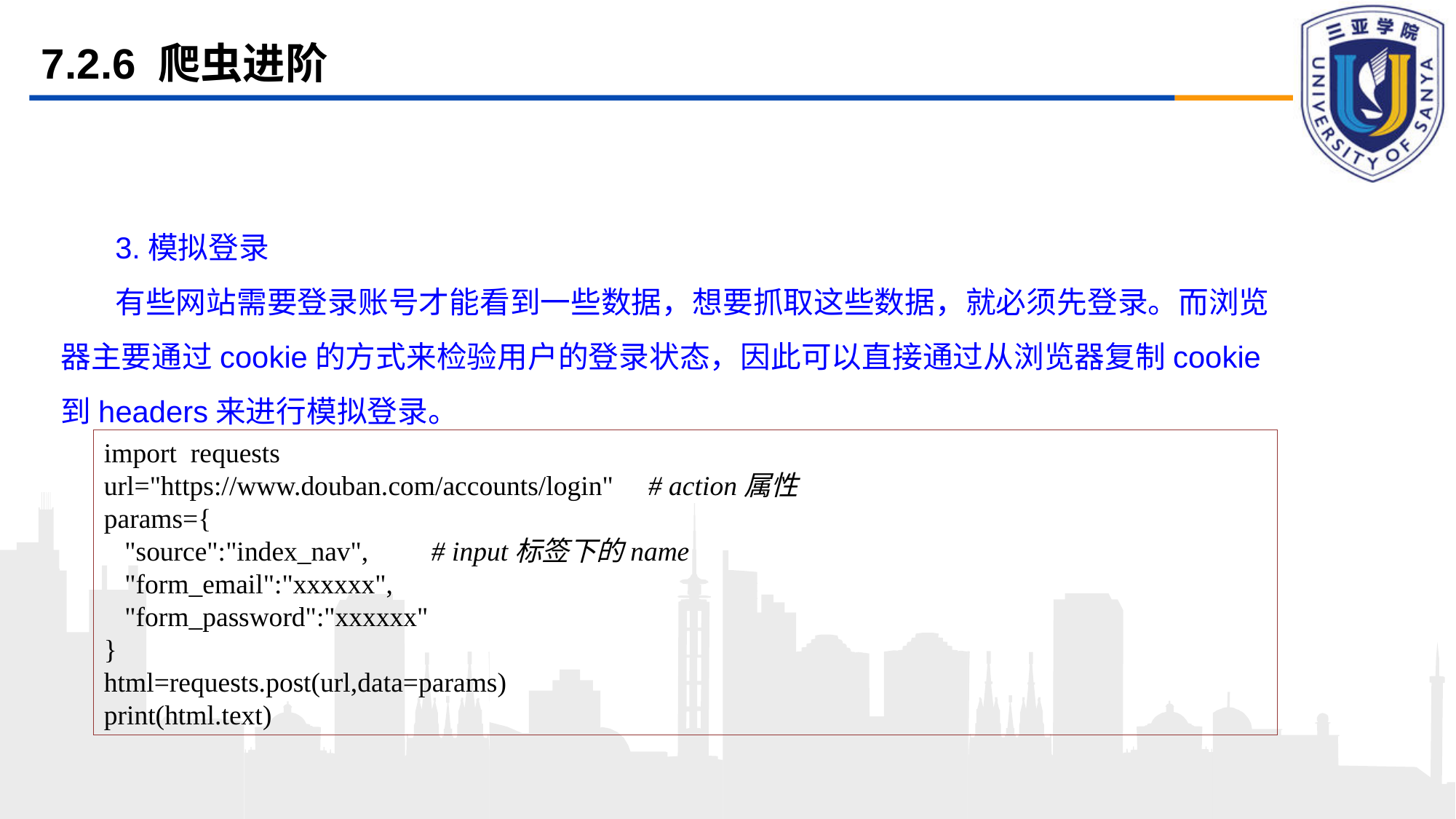

# 7.2.6 爬虫进阶
3.模拟登录
有些网站需要登录账号才能看到一些数据，想要抓取这些数据，就必须先登录。而浏览器主要通过cookie的方式来检验用户的登录状态，因此可以直接通过从浏览器复制cookie到headers来进行模拟登录。
import  requests
url="https://www.douban.com/accounts/login"     # action属性
params={
   "source":"index_nav",	# input标签下的name
   "form_email":"xxxxxx",
   "form_password":"xxxxxx"
}
html=requests.post(url,data=params)
print(html.text)